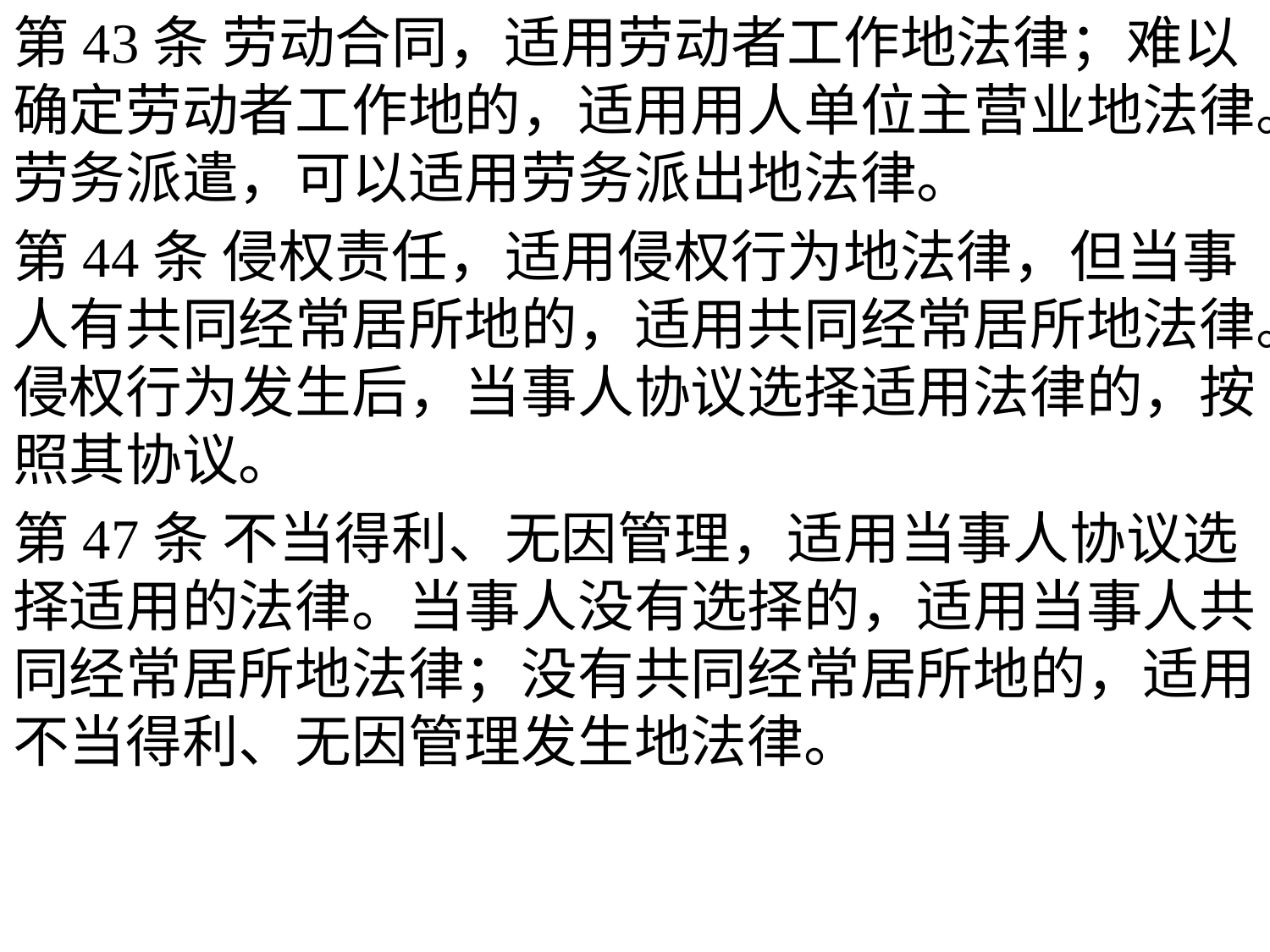

第43条 劳动合同，适用劳动者工作地法律；难以确定劳动者工作地的，适用用人单位主营业地法律。劳务派遣，可以适用劳务派出地法律。
第44条 侵权责任，适用侵权行为地法律，但当事人有共同经常居所地的，适用共同经常居所地法律。侵权行为发生后，当事人协议选择适用法律的，按照其协议。
第47条 不当得利、无因管理，适用当事人协议选择适用的法律。当事人没有选择的，适用当事人共同经常居所地法律；没有共同经常居所地的，适用不当得利、无因管理发生地法律。